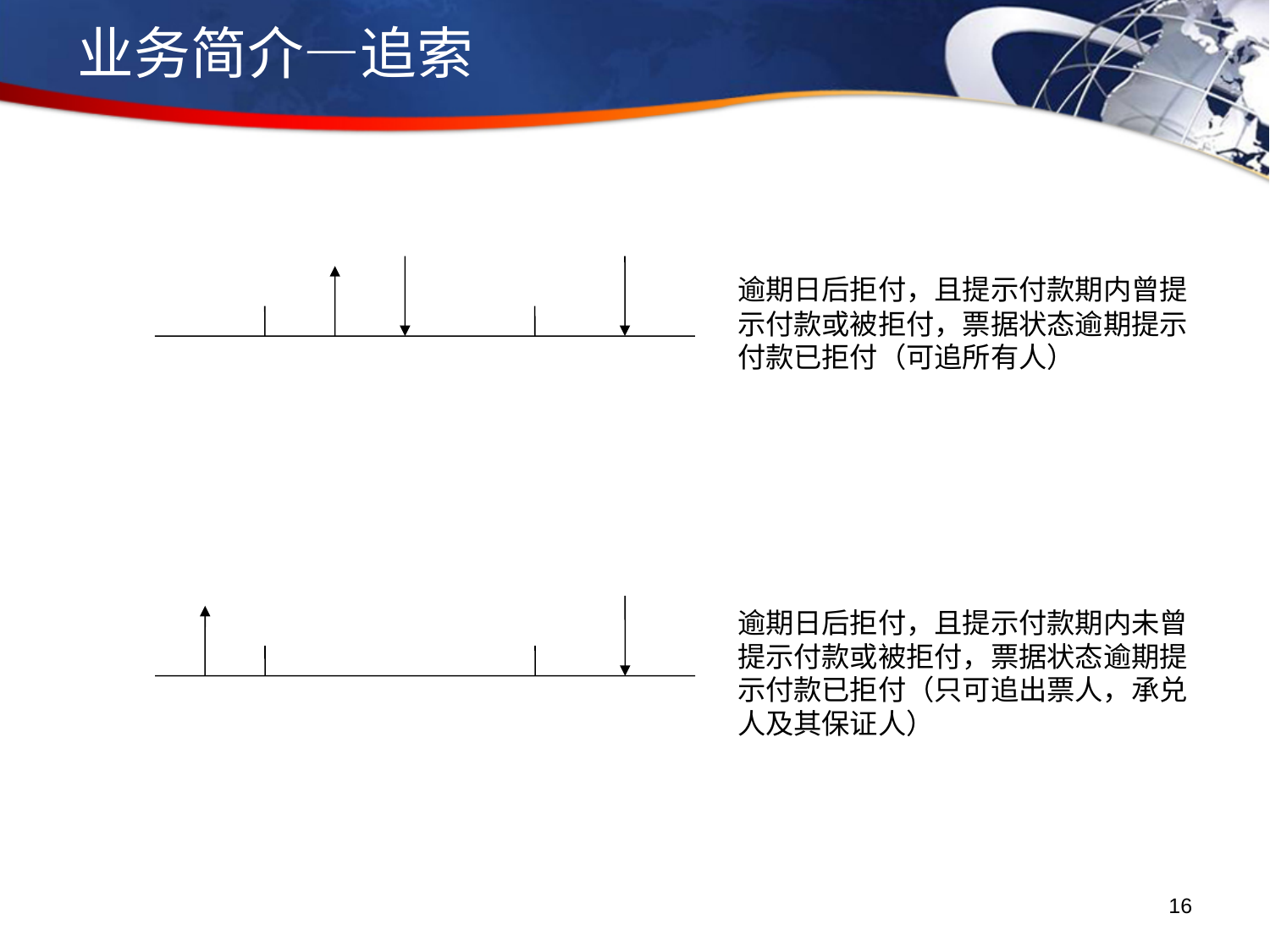

# 业务简介—追索

逾期日后拒付，且提示付款期内曾提示付款或被拒付，票据状态逾期提示付款已拒付（可追所有人）

逾期日后拒付，且提示付款期内未曾提示付款或被拒付，票据状态逾期提示付款已拒付（只可追出票人，承兑人及其保证人）

16